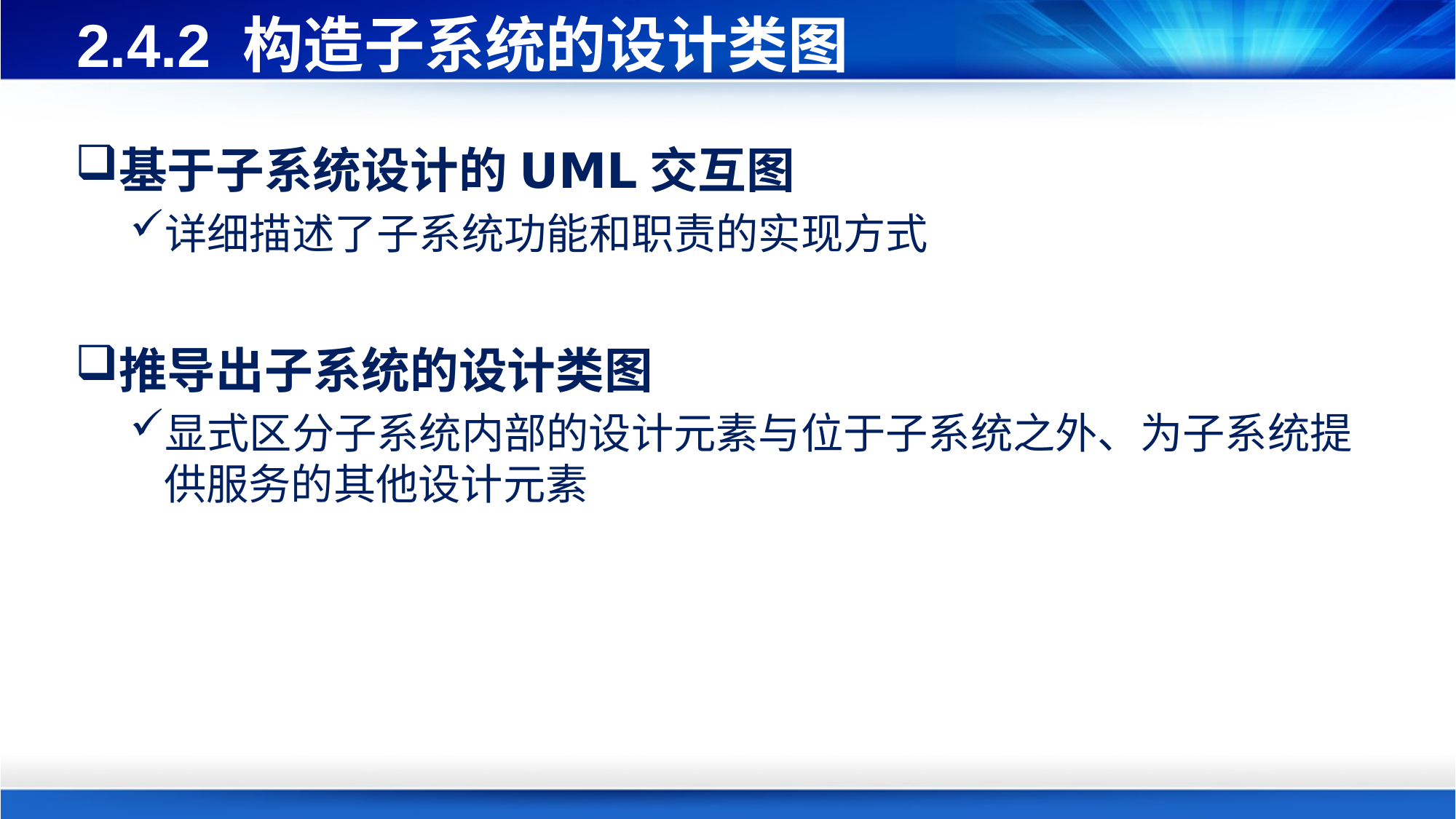

# 2.4.2 构造子系统的设计类图
基于子系统设计的UML交互图
详细描述了子系统功能和职责的实现方式

推导出子系统的设计类图
显式区分子系统内部的设计元素与位于子系统之外、为子系统提供服务的其他设计元素